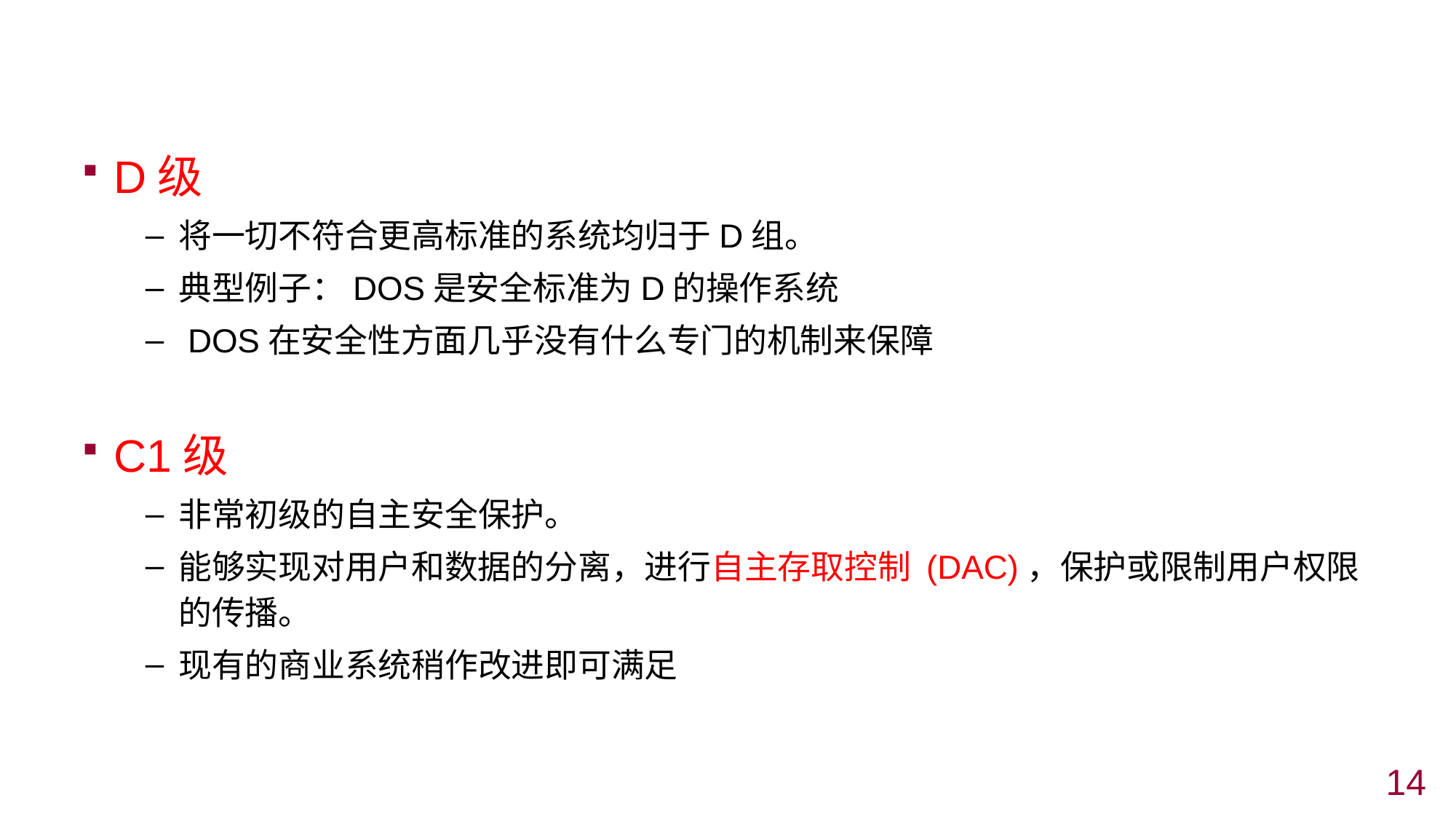

#
D级
将一切不符合更高标准的系统均归于D组。
典型例子：DOS是安全标准为D的操作系统
 DOS在安全性方面几乎没有什么专门的机制来保障

C1级
非常初级的自主安全保护。
能够实现对用户和数据的分离，进行自主存取控制 (DAC)，保护或限制用户权限的传播。
现有的商业系统稍作改进即可满足
14